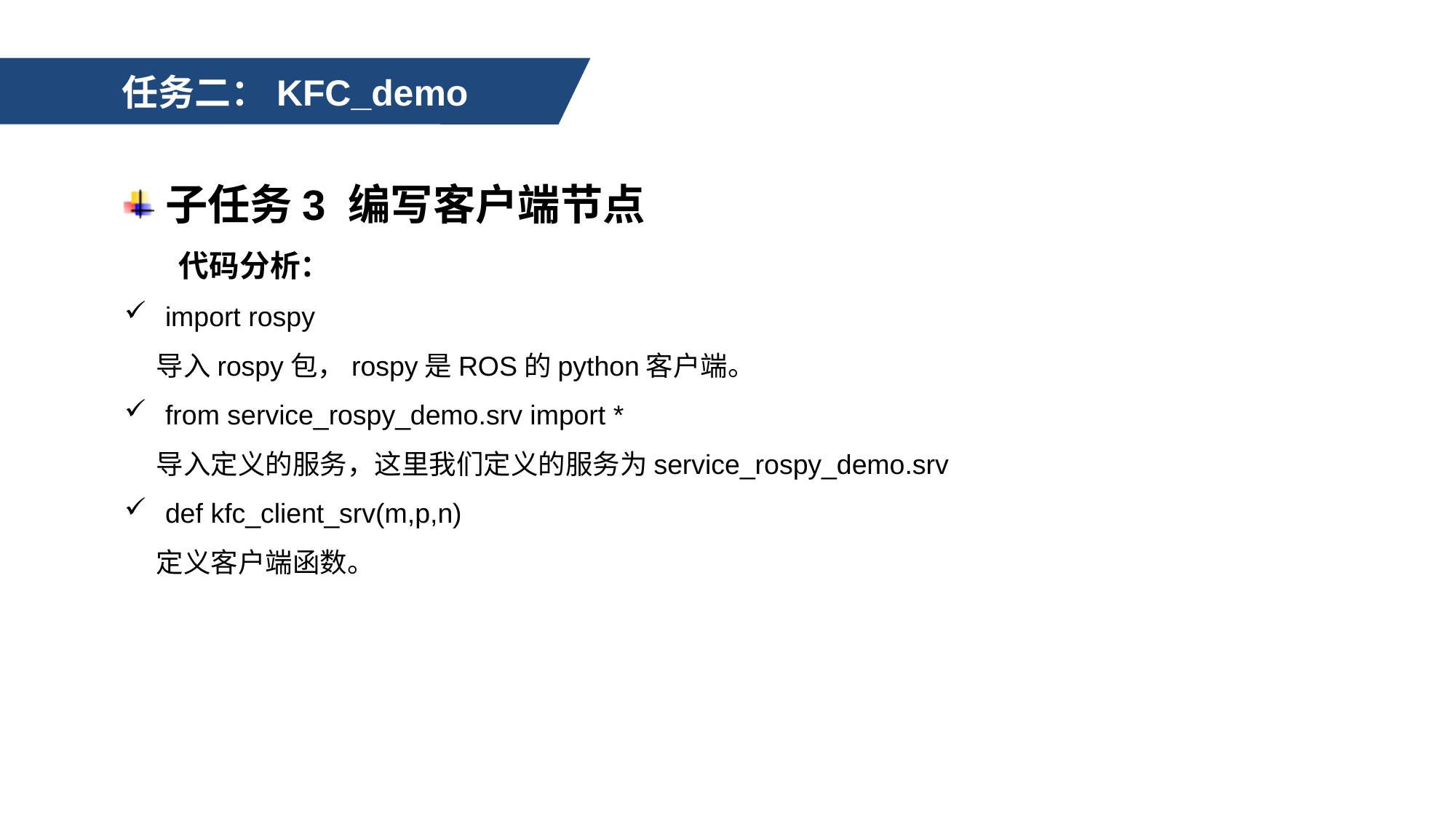

任务二：KFC_demo
子任务3 编写客户端节点
代码分析：
import rospy
导入rospy包，rospy是ROS的python客户端。
from service_rospy_demo.srv import *
导入定义的服务，这里我们定义的服务为service_rospy_demo.srv
def kfc_client_srv(m,p,n)
定义客户端函数。